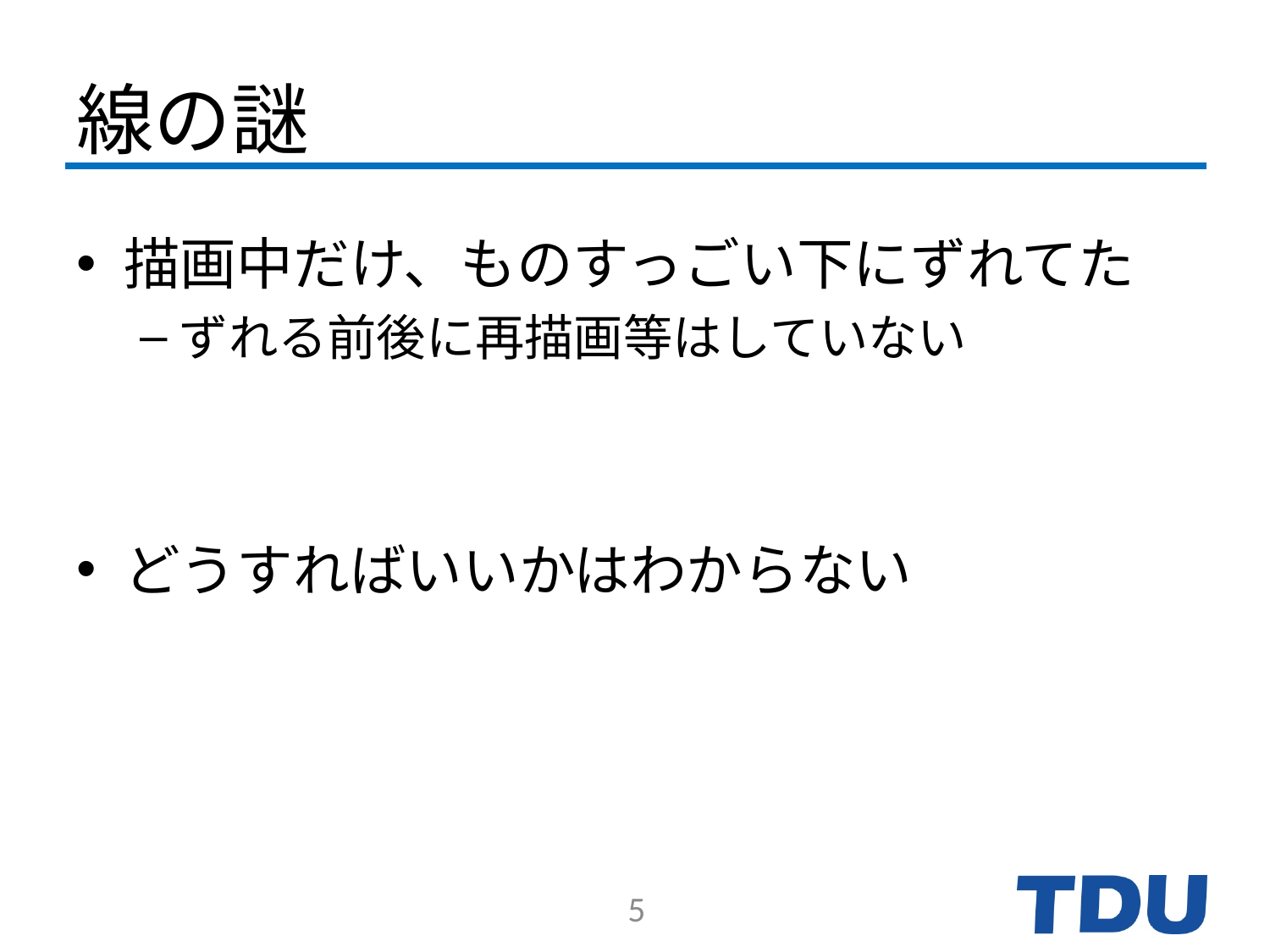

# 線の謎
描画中だけ、ものすっごい下にずれてた
ずれる前後に再描画等はしていない

どうすればいいかはわからない

5